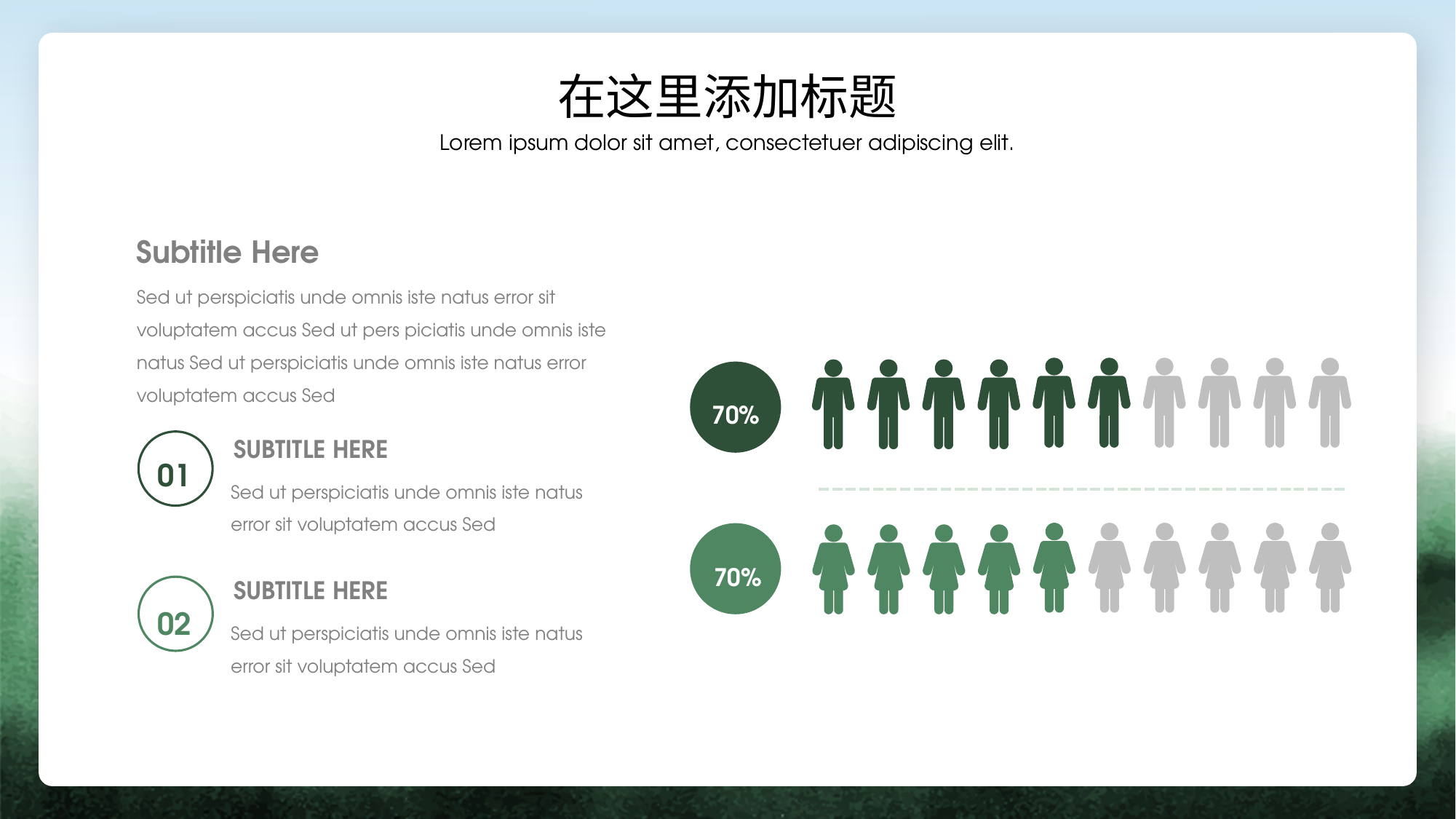

在这里添加标题
Lorem ipsum dolor sit amet, consectetuer adipiscing elit.
Subtitle Here
Sed ut perspiciatis unde omnis iste natus error sit voluptatem accus Sed ut pers piciatis unde omnis iste natus Sed ut perspiciatis unde omnis iste natus error voluptatem accus Sed

70%
SUBTITLE HERE

01
Sed ut perspiciatis unde omnis iste natus error sit voluptatem accus Sed

70%
SUBTITLE HERE

02
Sed ut perspiciatis unde omnis iste natus error sit voluptatem accus Sed